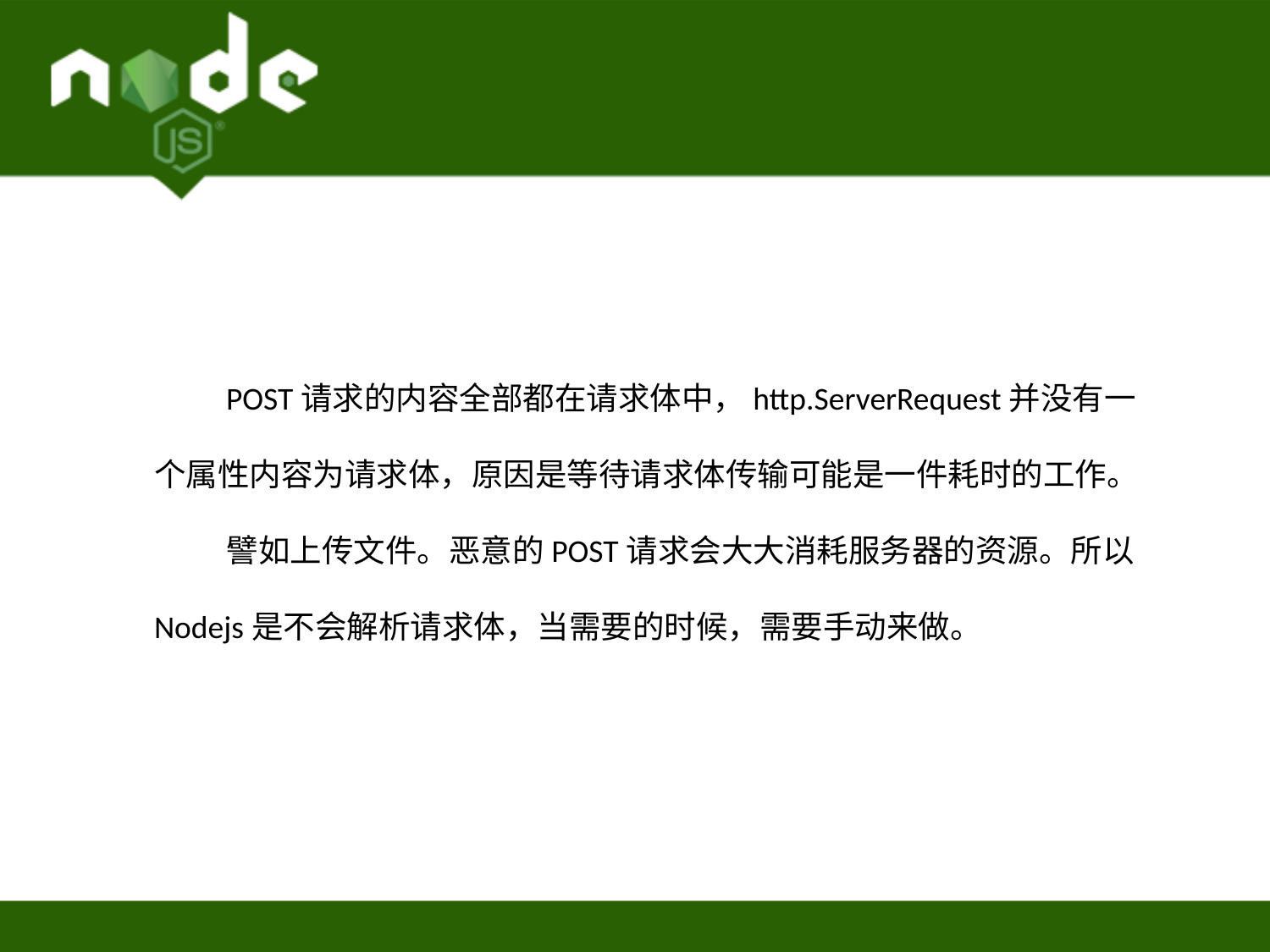

POST请求的内容全部都在请求体中，http.ServerRequest并没有一个属性内容为请求体，原因是等待请求体传输可能是一件耗时的工作。
         譬如上传文件。恶意的POST请求会大大消耗服务器的资源。所以Nodejs是不会解析请求体，当需要的时候，需要手动来做。